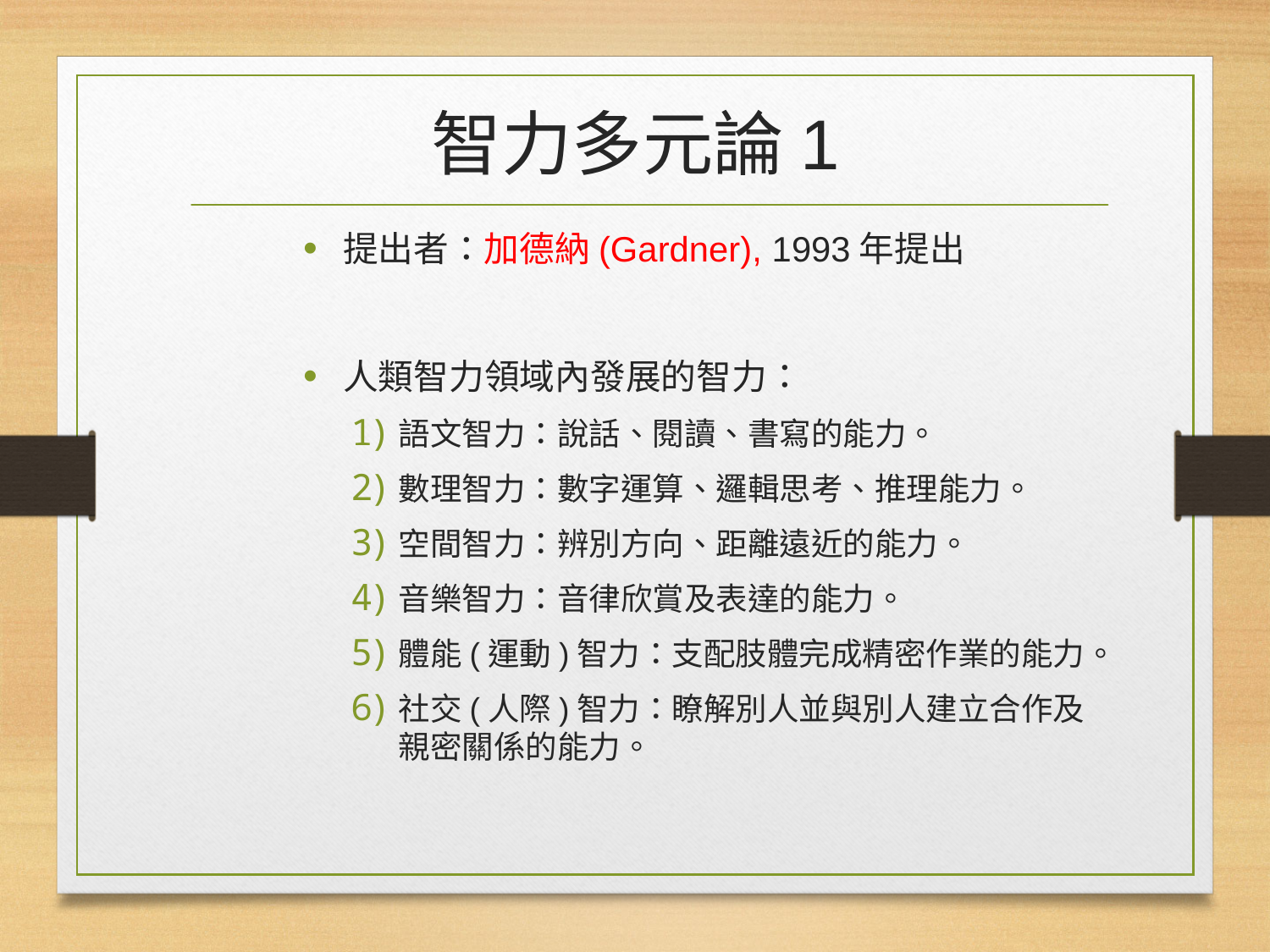

# 智力多元論1
提出者：加德納(Gardner), 1993年提出

人類智力領域內發展的智力：
語文智力：說話、閱讀、書寫的能力。
數理智力：數字運算、邏輯思考、推理能力。
空間智力：辨別方向、距離遠近的能力。
音樂智力：音律欣賞及表達的能力。
體能(運動)智力：支配肢體完成精密作業的能力。
社交(人際)智力：瞭解別人並與別人建立合作及親密關係的能力。